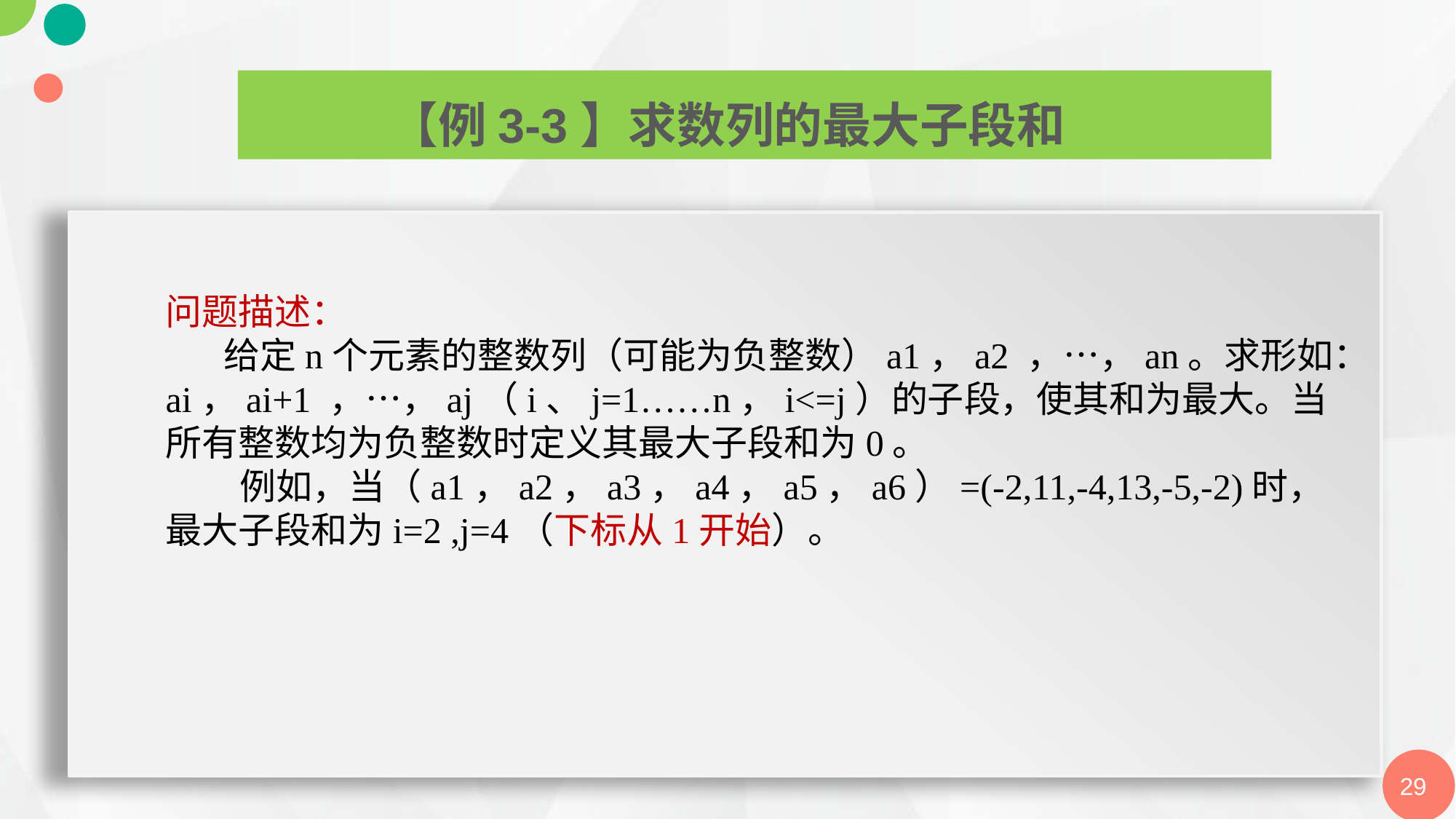

问题描述：
      给定n个元素的整数列（可能为负整数）a1，a2 ，…，an。求形如：ai，ai+1 ，…，aj（i、j=1……n，i<=j）的子段，使其和为最大。当所有整数均为负整数时定义其最大子段和为0。
        例如，当（a1，a2，a3，a4，a5，a6）=(-2,11,-4,13,-5,-2)时，最大子段和为i=2 ,j=4（下标从1开始）。
【例3-3】求数列的最大子段和